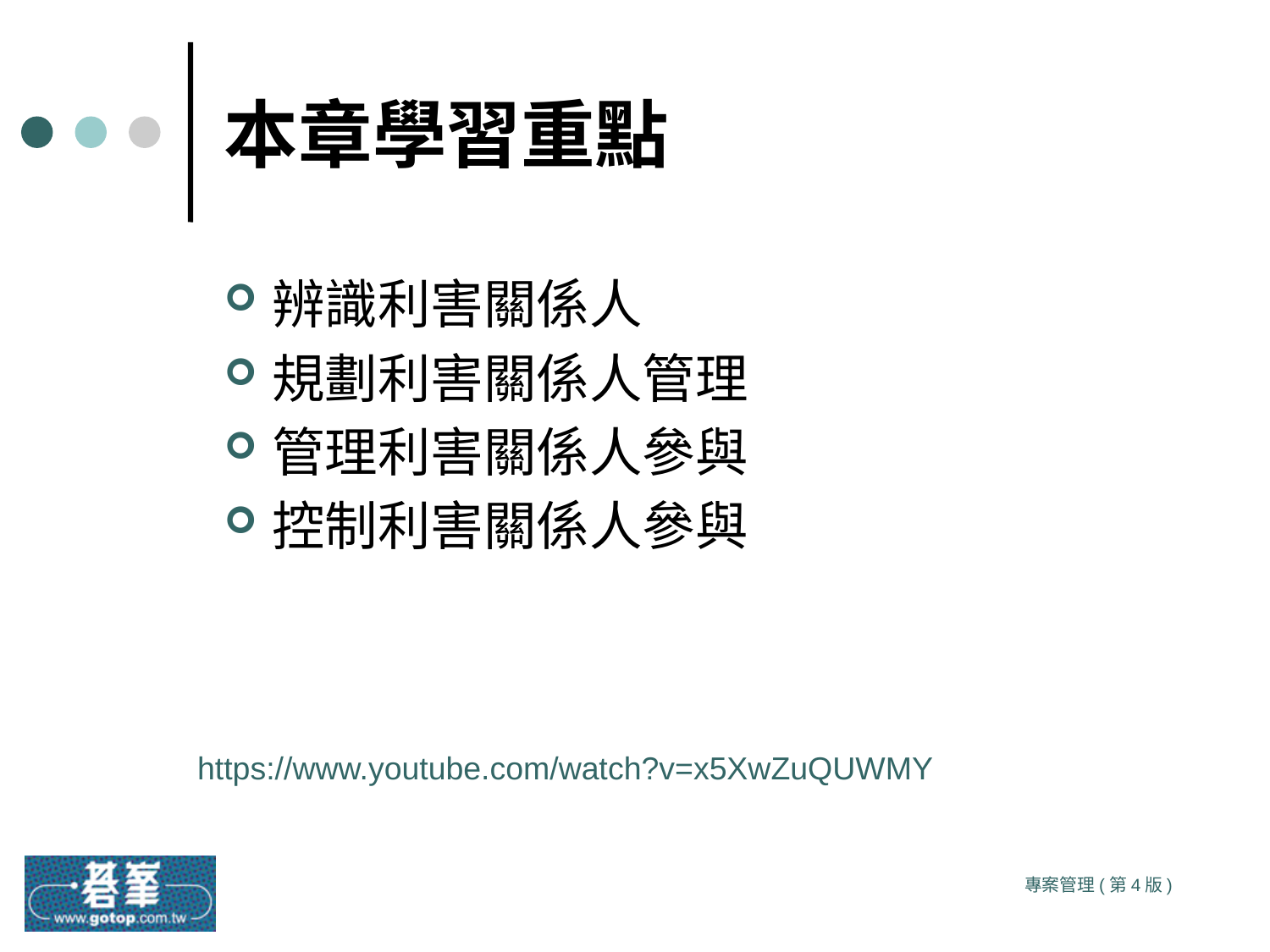

# 本章學習重點
辨識利害關係人
規劃利害關係人管理
管理利害關係人參與
控制利害關係人參與
https://www.youtube.com/watch?v=x5XwZuQUWMY
專案管理(第4版)